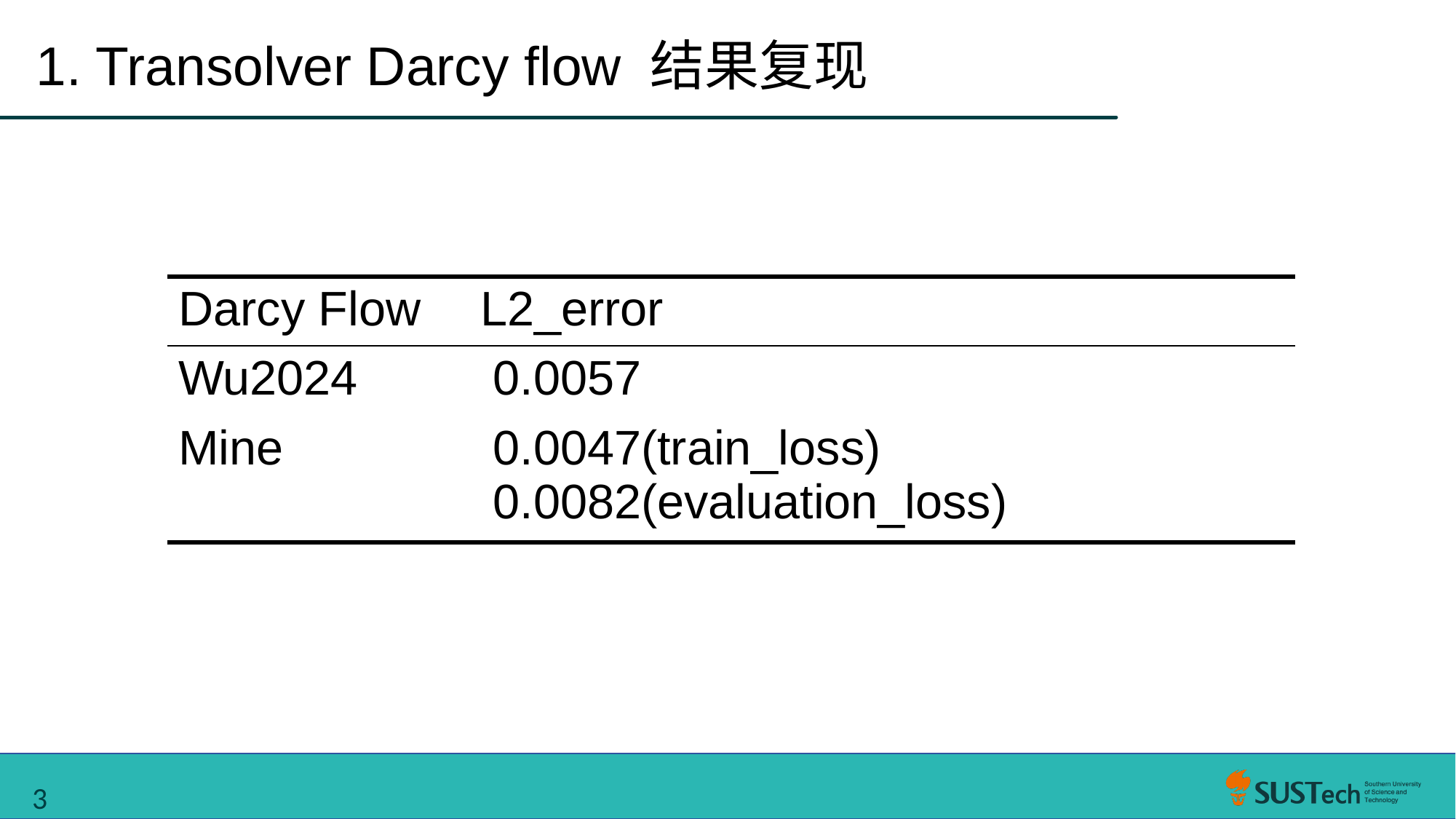

1. Transolver Darcy flow 结果复现
| Darcy Flow | L2\_error |  |
| --- | --- | --- |
| Wu2024 |  | 0.0057 |
| Mine |  | 0.0047(train\_loss) 0.0082(evaluation\_loss) |